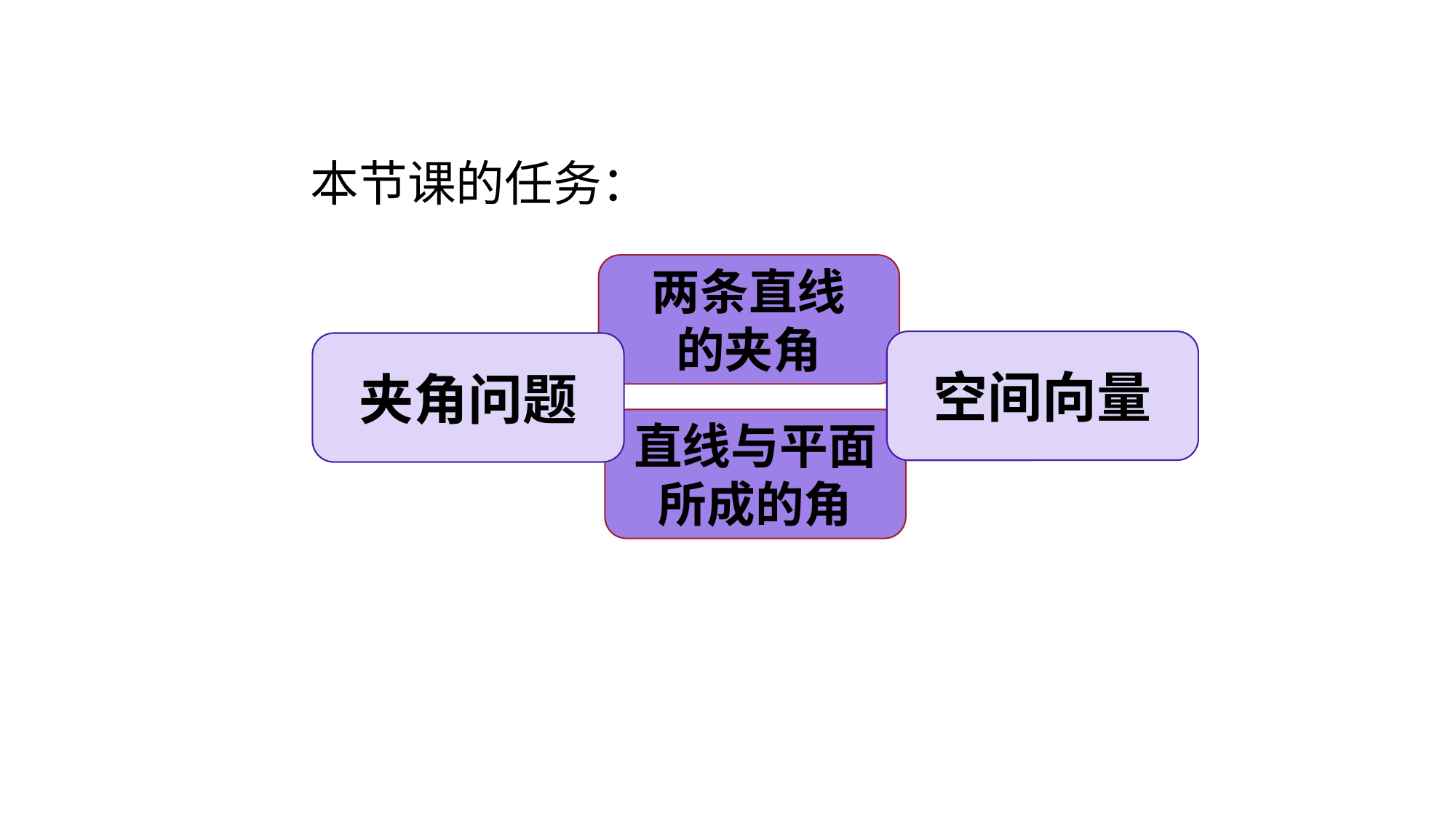

本节课的任务：
两条直线
的夹角
空间向量
夹角问题
直线与平面
所成的角